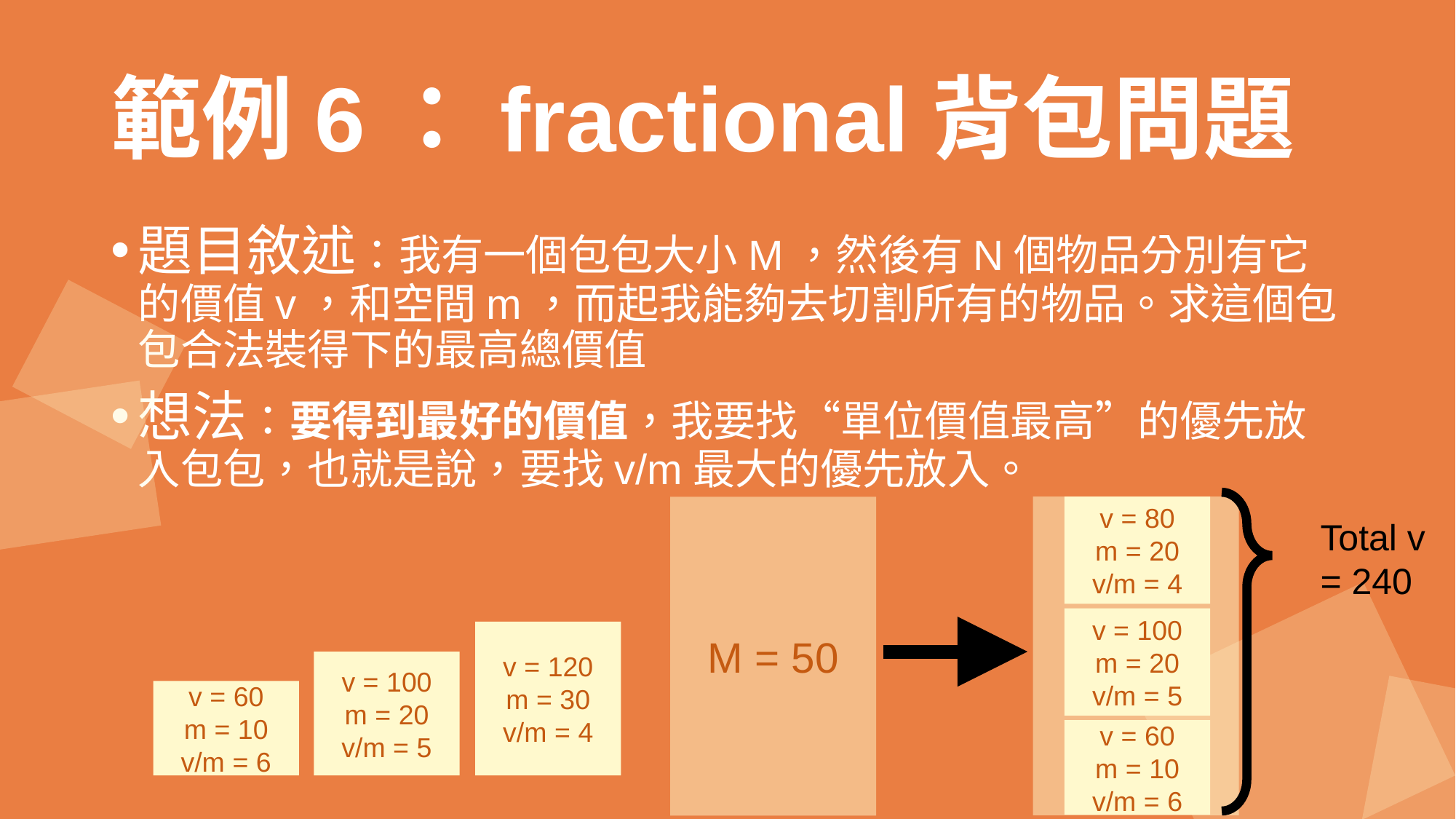

# 範例6：fractional背包問題
題目敘述：我有一個包包大小M，然後有N個物品分別有它的價值v，和空間m，而起我能夠去切割所有的物品。求這個包包合法裝得下的最高總價值
想法：要得到最好的價值，我要找“單位價值最高”的優先放入包包，也就是說，要找v/m最大的優先放入。

M = 50
v = 80
m = 20
v/m = 4
M = 50
Total v = 240

v = 100
m = 20
v/m = 5
v = 120
m = 30
v/m = 4
v = 100
m = 20
v/m = 5
v = 60
m = 10
v/m = 6

v = 60
m = 10
v/m = 6